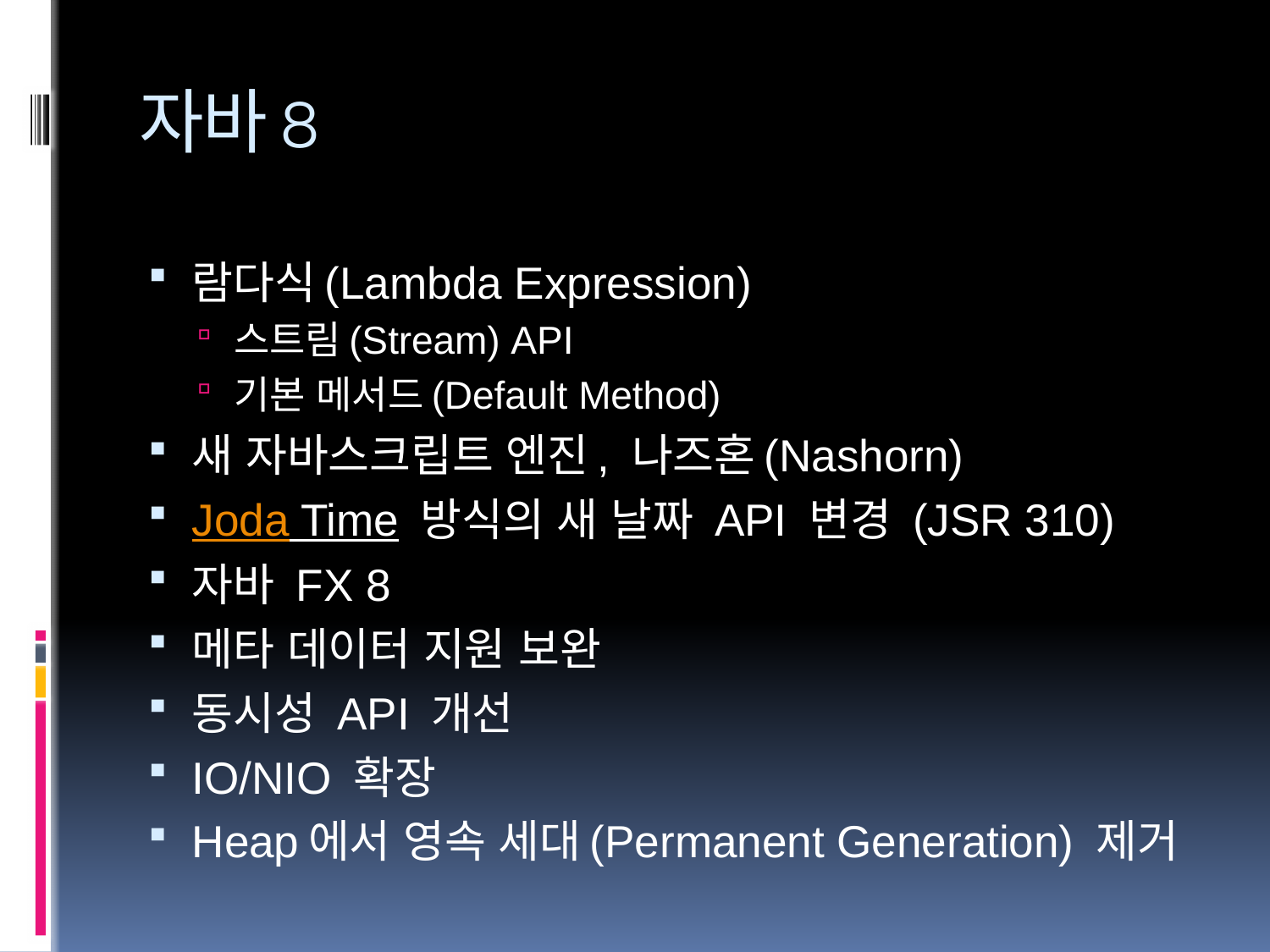

# 자바8
람다식(Lambda Expression)
스트림(Stream) API
기본 메서드(Default Method)
새 자바스크립트 엔진, 나즈혼(Nashorn)
Joda Time 방식의 새 날짜 API 변경 (JSR 310)
자바 FX 8
메타 데이터 지원 보완
동시성 API 개선
IO/NIO 확장
Heap에서 영속 세대(Permanent Generation) 제거